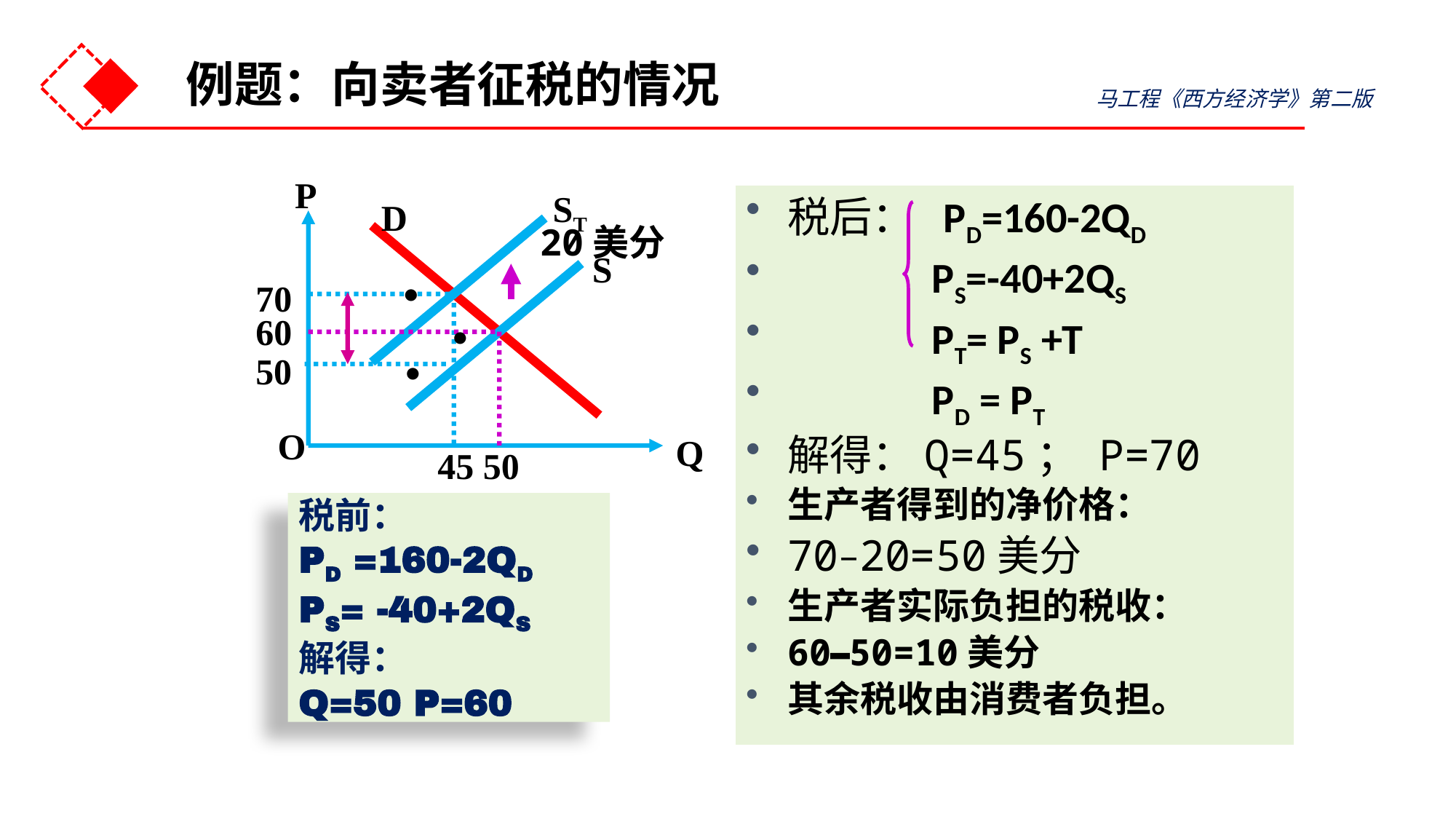

例题：向卖者征税的情况

马工程《西方经济学》第二版
P
ST
税后：  PD=160-2QD
               PS=-40+2QS
               PT= PS +T
               PD = PT
解得：Q=45； P=70
生产者得到的净价格：
70–20=50美分
生产者实际负担的税收：
60–50=10美分
其余税收由消费者负担。
D

20美分

S

70
●

60
●

50
●

O
Q
45
50

税前：
PD =160-2QD
PS= -40+2QS
解得：
Q=50 P=60